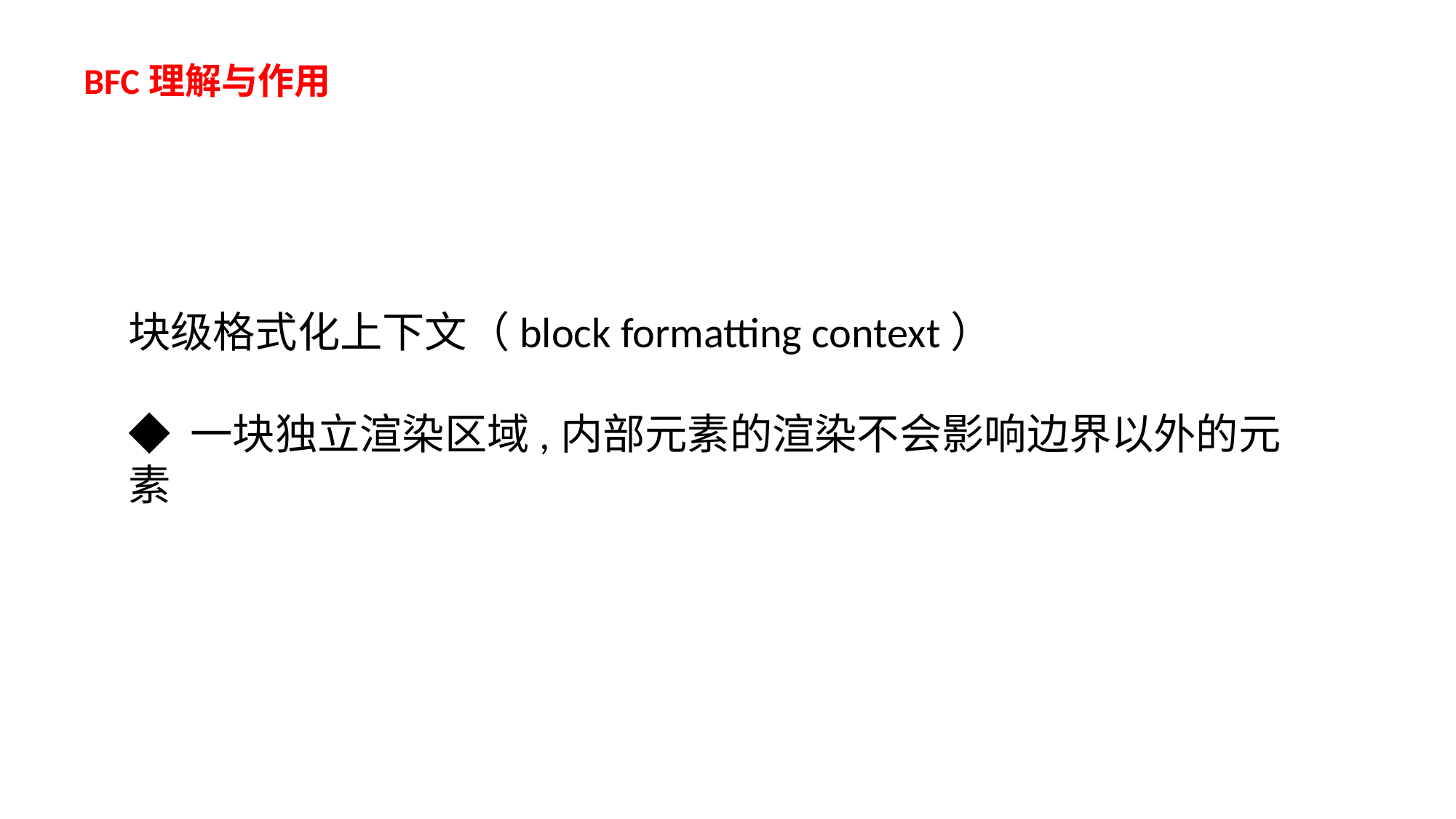

BFC理解与作用
块级格式化上下文（block formatting context）

◆ 一块独立渲染区域,内部元素的渲染不会影响边界以外的元素